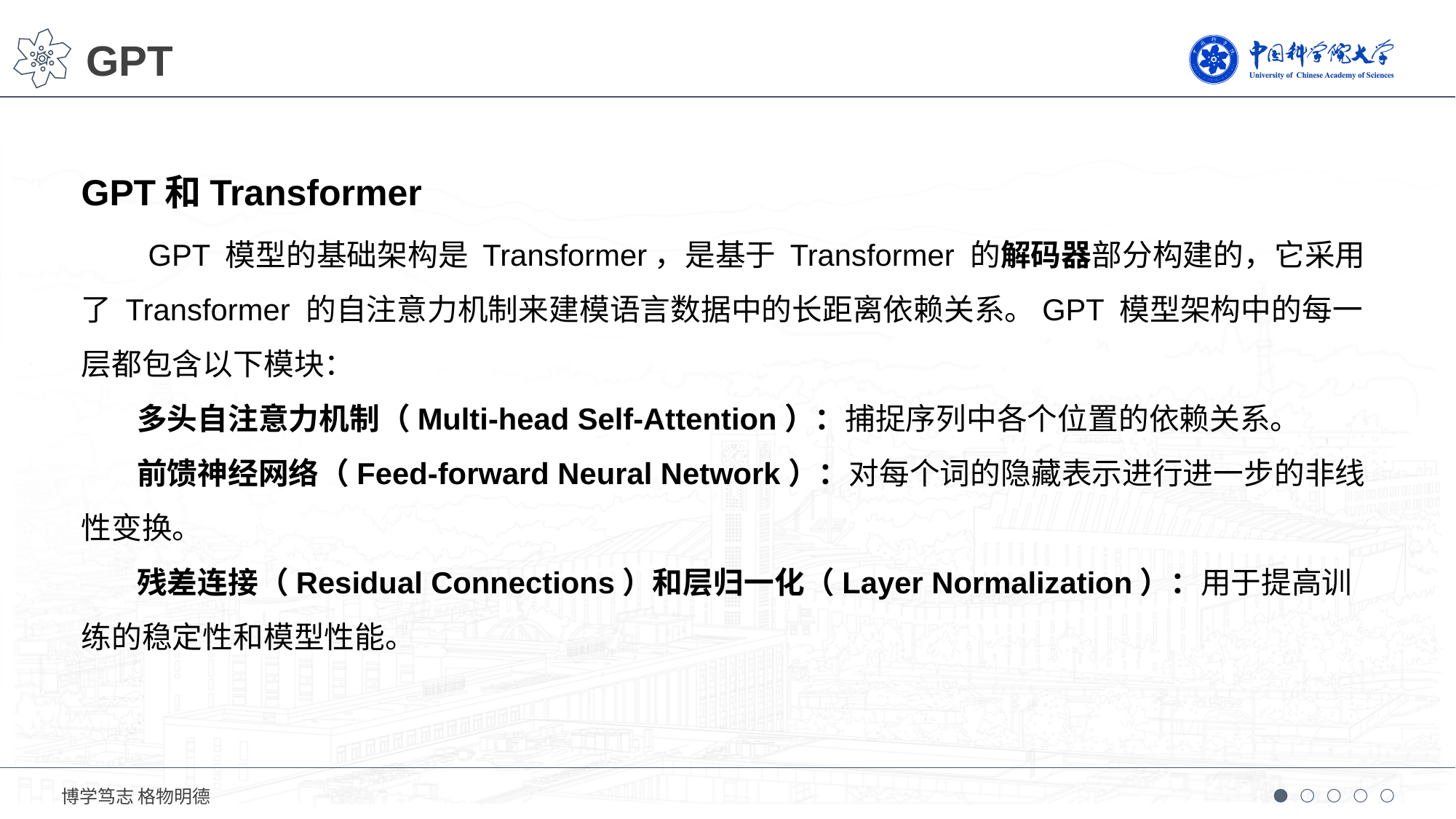

GPT
GPT和Transformer
        GPT 模型的基础架构是 Transformer，是基于 Transformer 的解码器部分构建的，它采用了 Transformer 的自注意力机制来建模语言数据中的长距离依赖关系。GPT 模型架构中的每一层都包含以下模块：
       多头自注意力机制（Multi-head Self-Attention）：捕捉序列中各个位置的依赖关系。
       前馈神经网络（Feed-forward Neural Network）：对每个词的隐藏表示进行进一步的非线性变换。
       残差连接（Residual Connections）和层归一化（Layer Normalization）：用于提高训练的稳定性和模型性能。